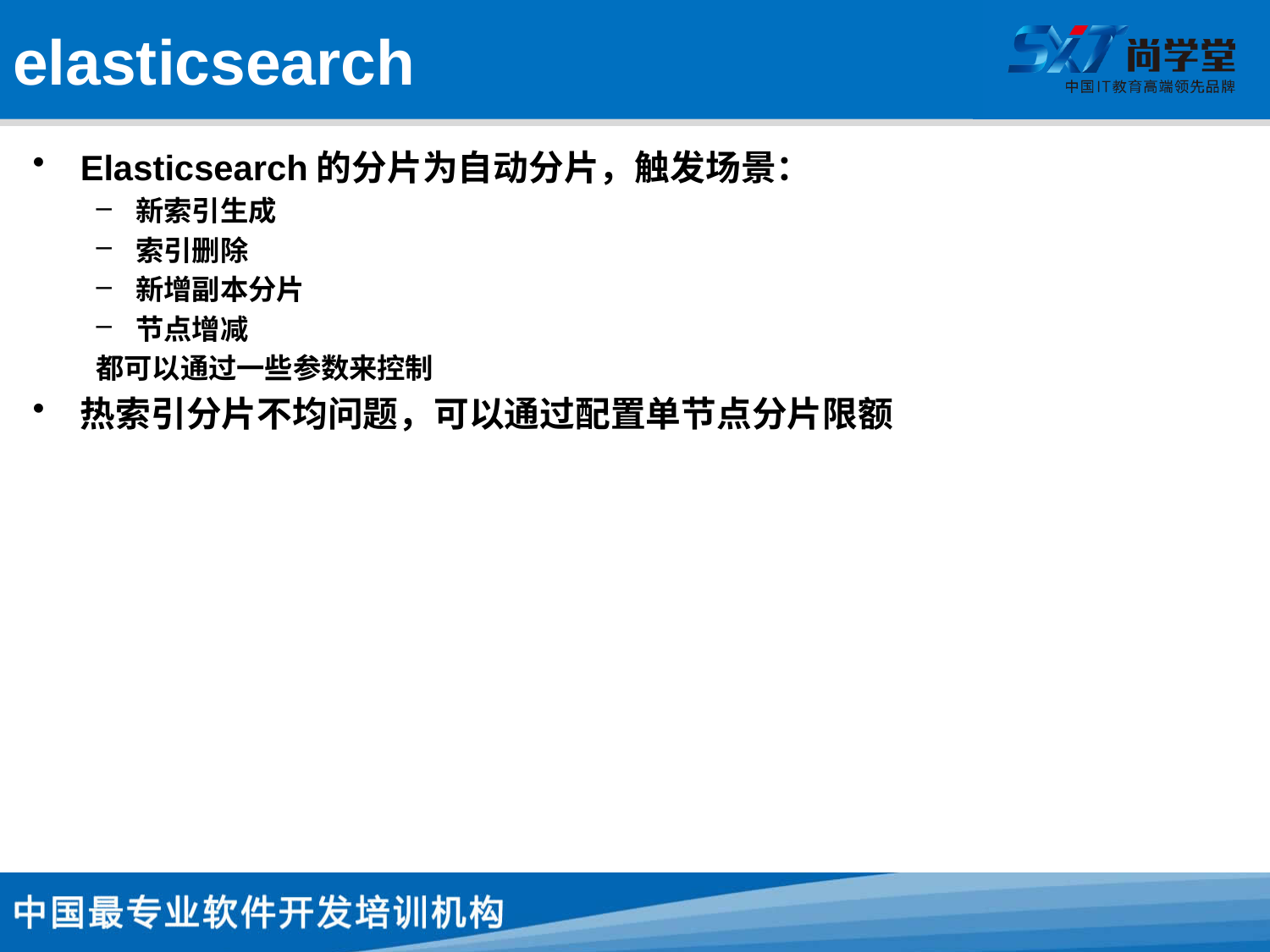

# elasticsearch
Elasticsearch的分片为自动分片，触发场景：
新索引生成
索引删除
新增副本分片
节点增减
都可以通过一些参数来控制
热索引分片不均问题，可以通过配置单节点分片限额